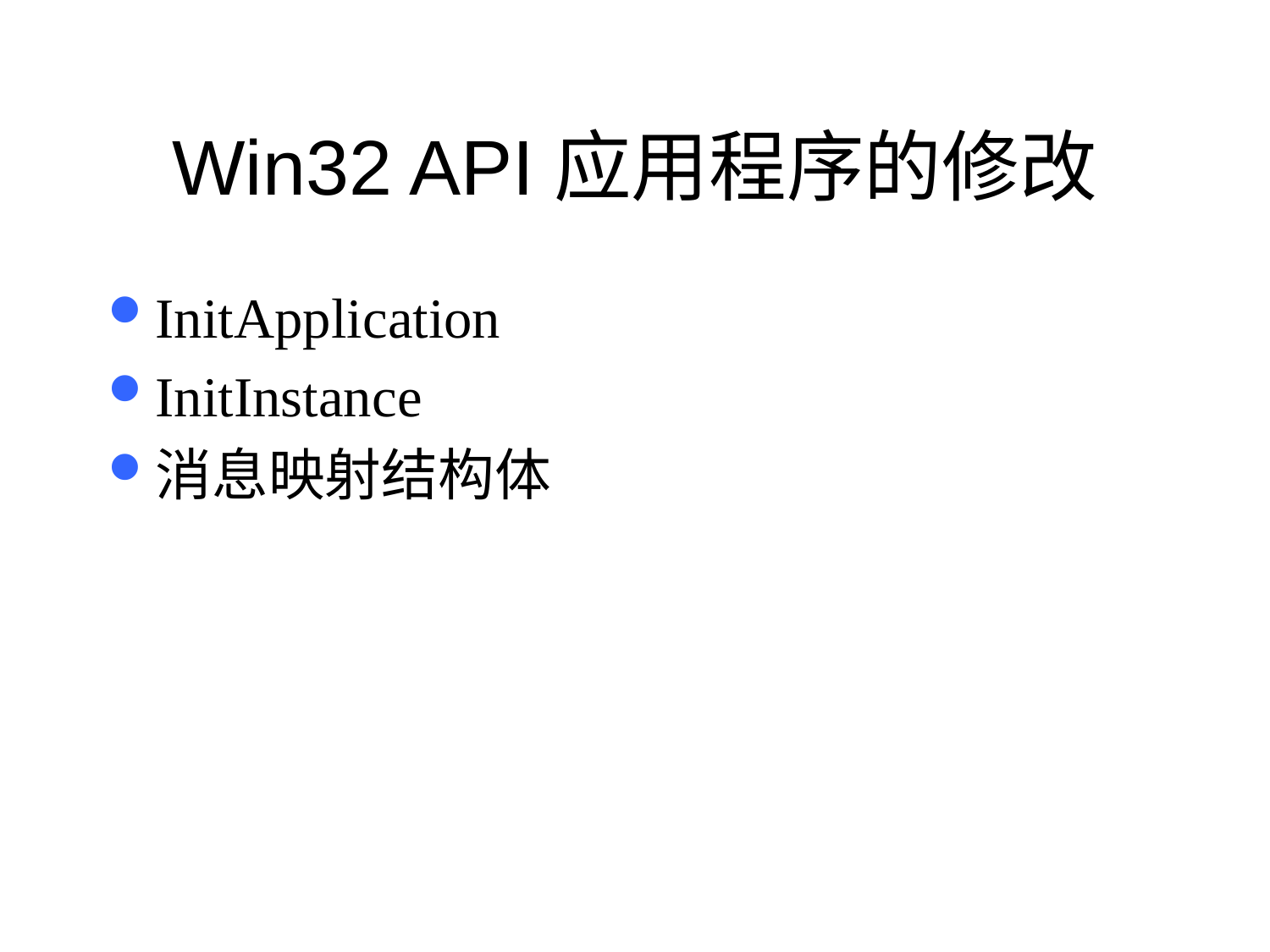

# Win32 API应用程序的修改
InitApplication
InitInstance
消息映射结构体
18